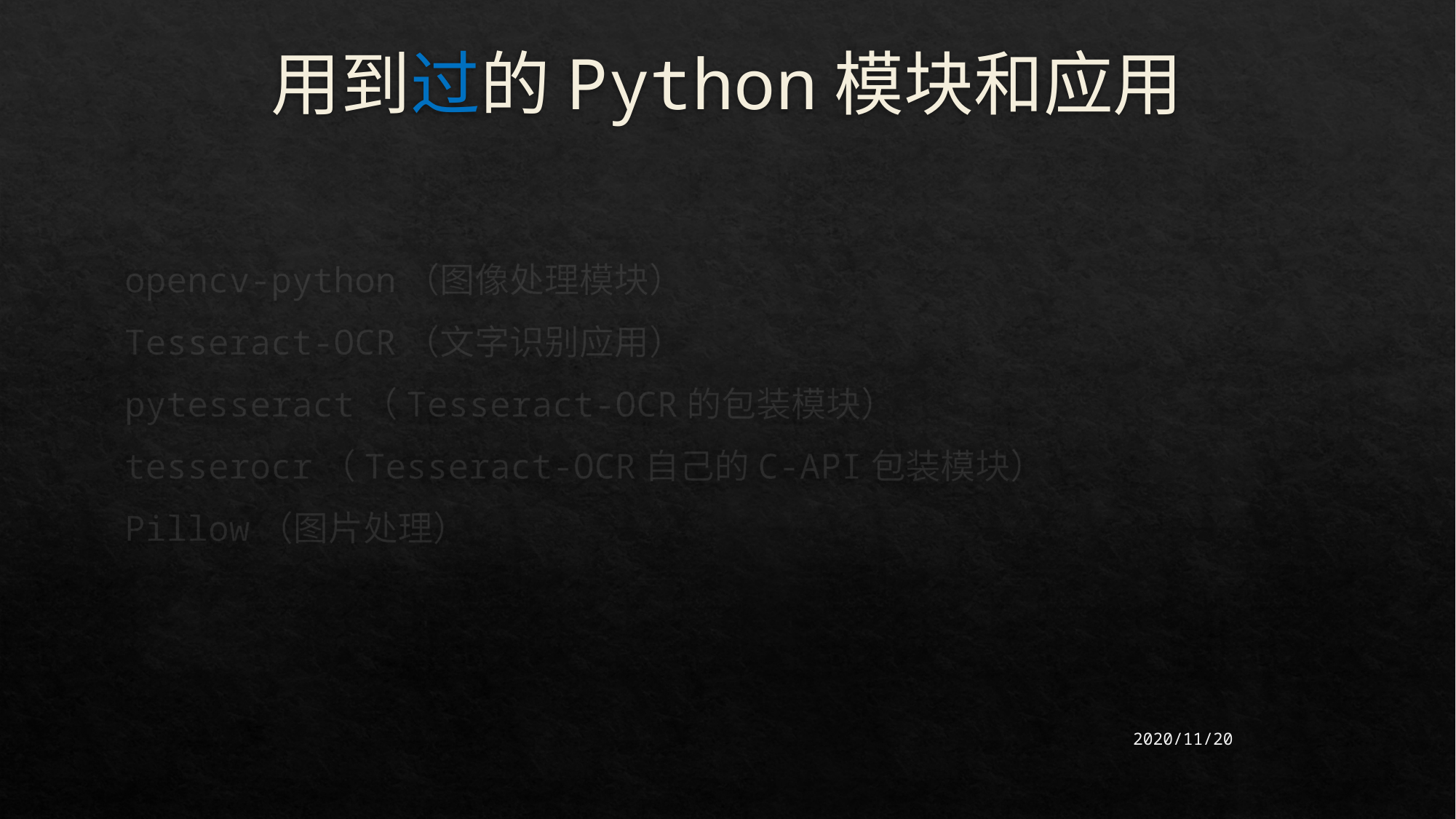

# 用到过的Python模块和应用
opencv-python（图像处理模块）
Tesseract-OCR（文字识别应用）
pytesseract（Tesseract-OCR的包装模块）
tesserocr（Tesseract-OCR自己的C-API包装模块）
Pillow（图片处理）
2020/11/20